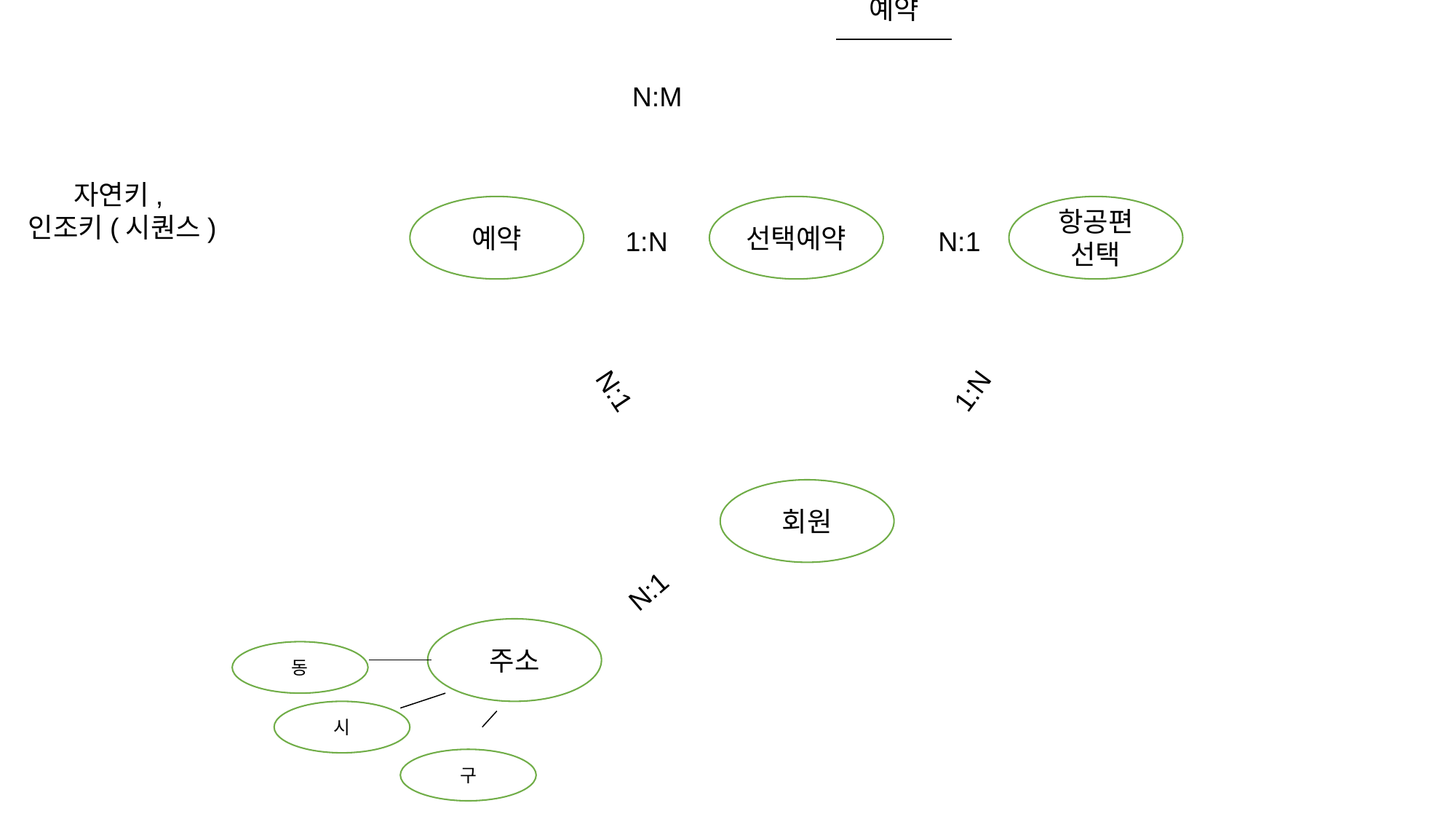

예약
N:M
자연키,
인조키(시퀀스)
예약
선택예약
항공편 선택
1:N
N:1
N:1
1:N
회원
N:1
주소
동
시
구